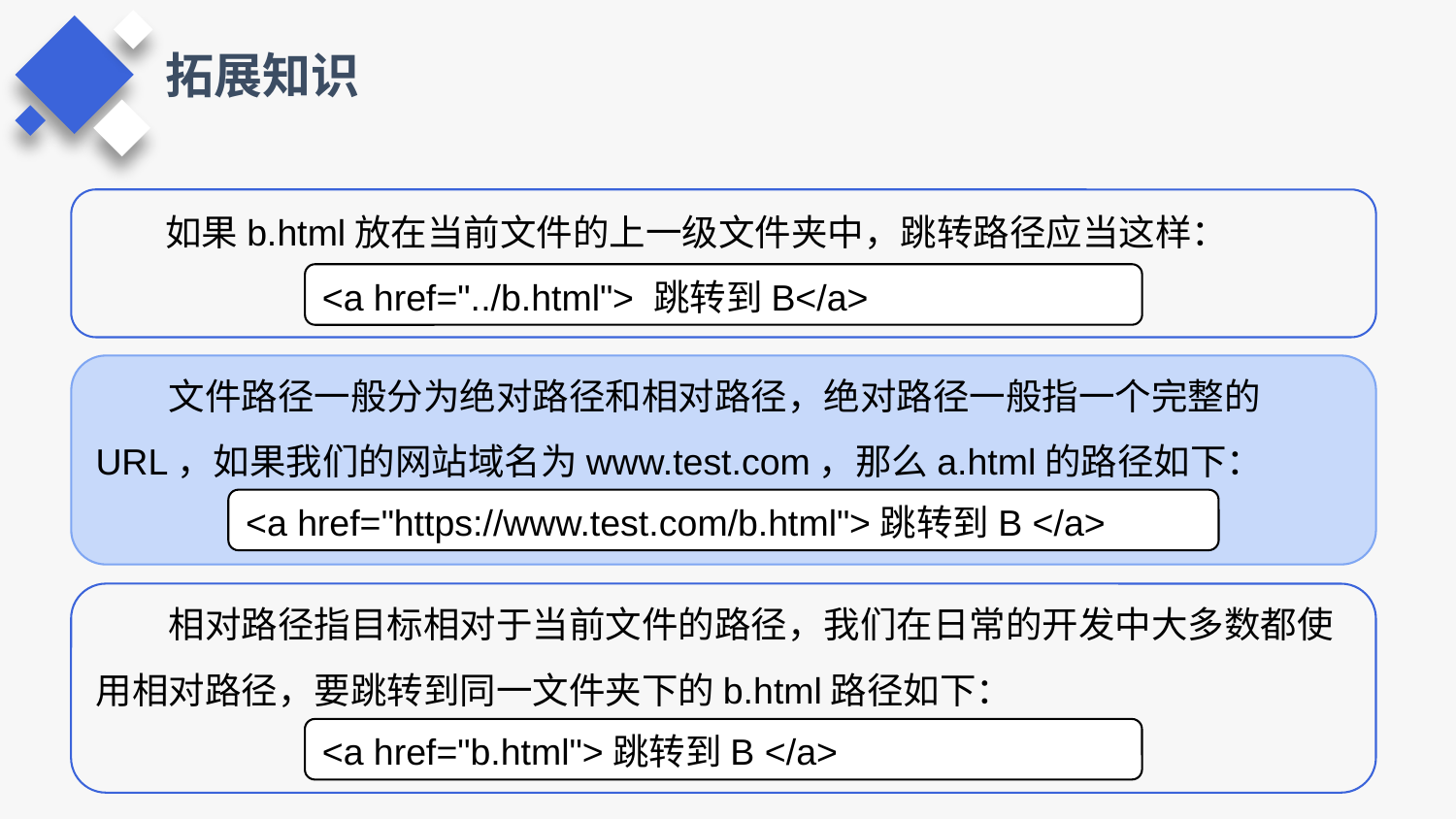

拓展知识

如果b.html放在当前文件的上一级文件夹中，跳转路径应当这样：
<a href="../b.html"> 跳转到B</a>
文件路径一般分为绝对路径和相对路径，绝对路径一般指一个完整的URL，如果我们的网站域名为www.test.com，那么a.html的路径如下：
<a href="https://www.test.com/b.html">跳转到B </a>
相对路径指目标相对于当前文件的路径，我们在日常的开发中大多数都使用相对路径，要跳转到同一文件夹下的b.html路径如下：
<a href="b.html">跳转到B </a>